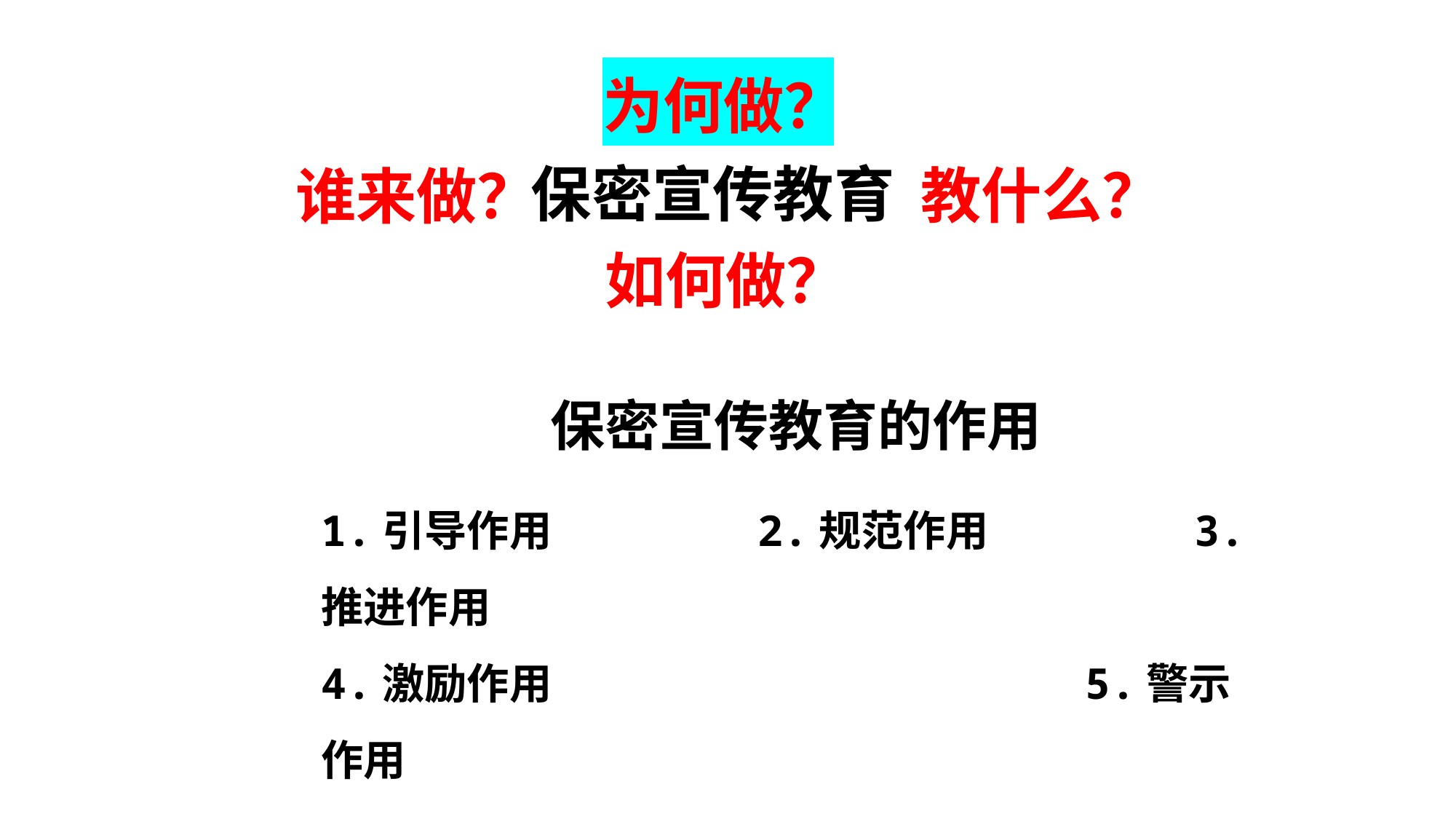

为何做？
保密宣传教育
教什么？
谁来做？
如何做？
保密宣传教育的作用

1.引导作用		2.规范作用		3.推进作用
4.激励作用					5.警示作用